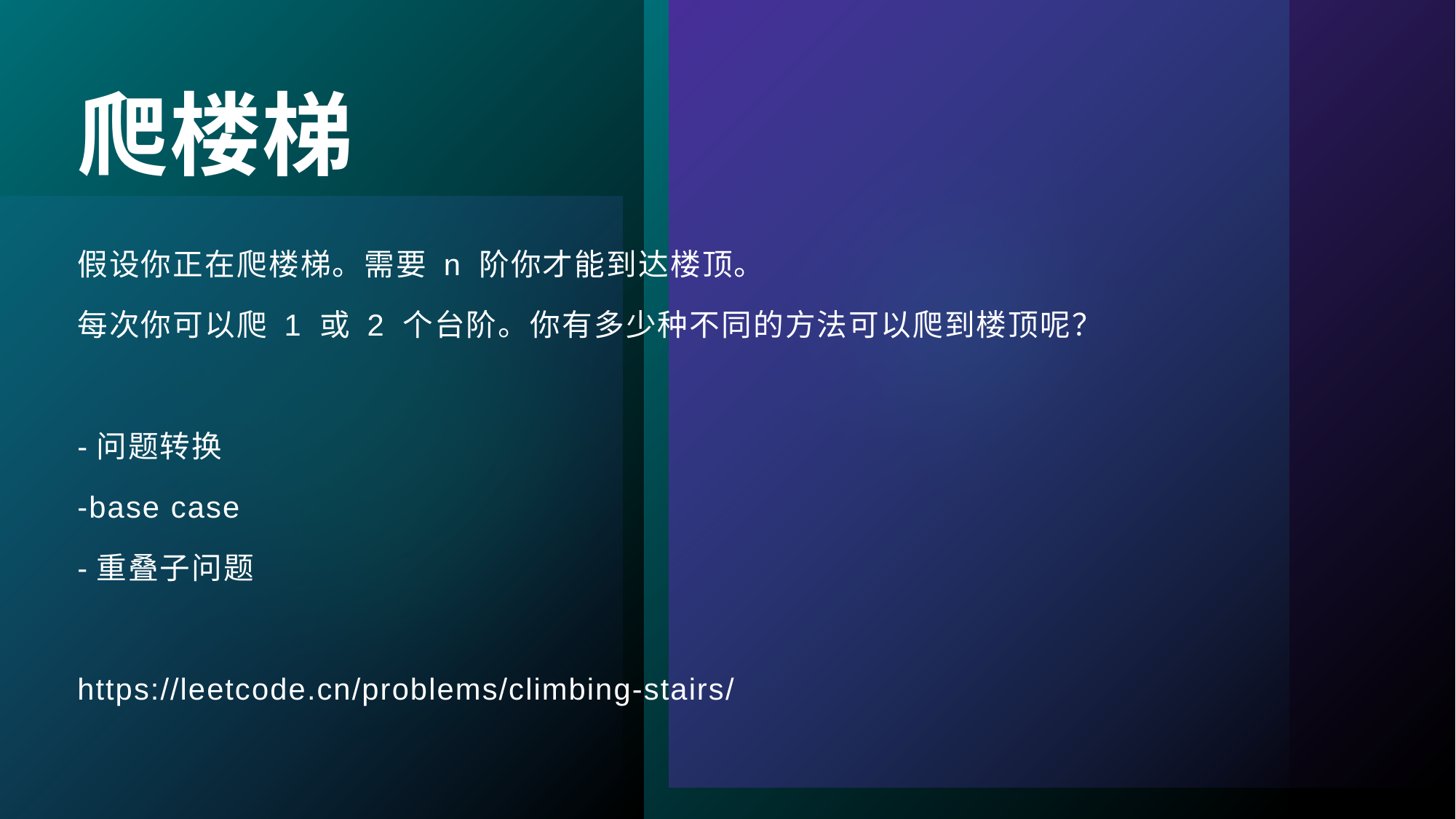

# 爬楼梯
假设你正在爬楼梯。需要 n 阶你才能到达楼顶。
每次你可以爬 1 或 2 个台阶。你有多少种不同的方法可以爬到楼顶呢？

-问题转换
-base case
-重叠子问题

https://leetcode.cn/problems/climbing-stairs/